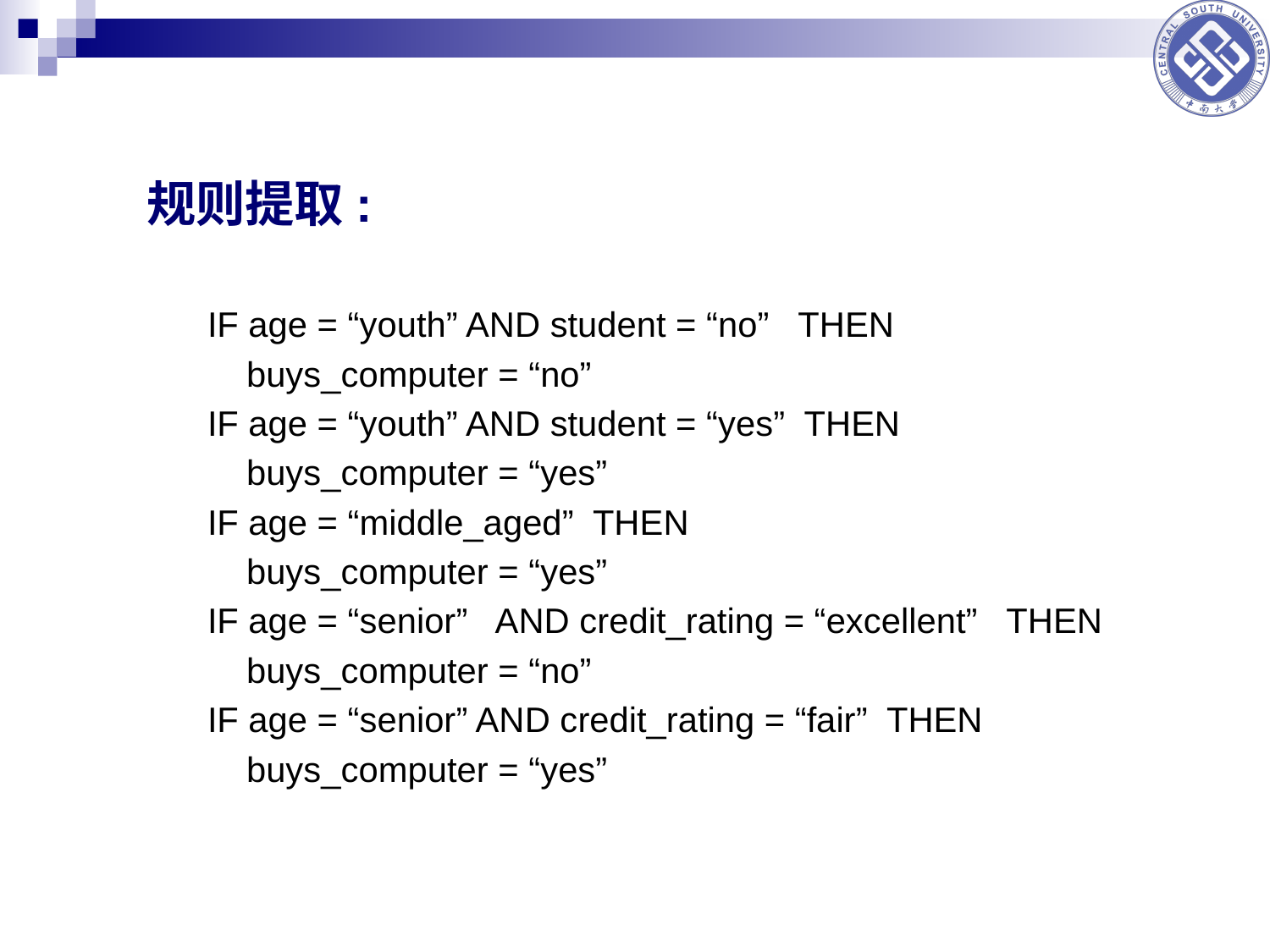

规则提取:
IF age = “youth” AND student = “no”   THEN
    buys_computer = “no”
IF age = “youth” AND student = “yes”  THEN
    buys_computer = “yes”
IF age = “middle_aged”  THEN
    buys_computer = “yes”
IF age = “senior”   AND credit_rating = “excellent”   THEN
    buys_computer = “no”
IF age = “senior” AND credit_rating = “fair”  THEN
    buys_computer = “yes”